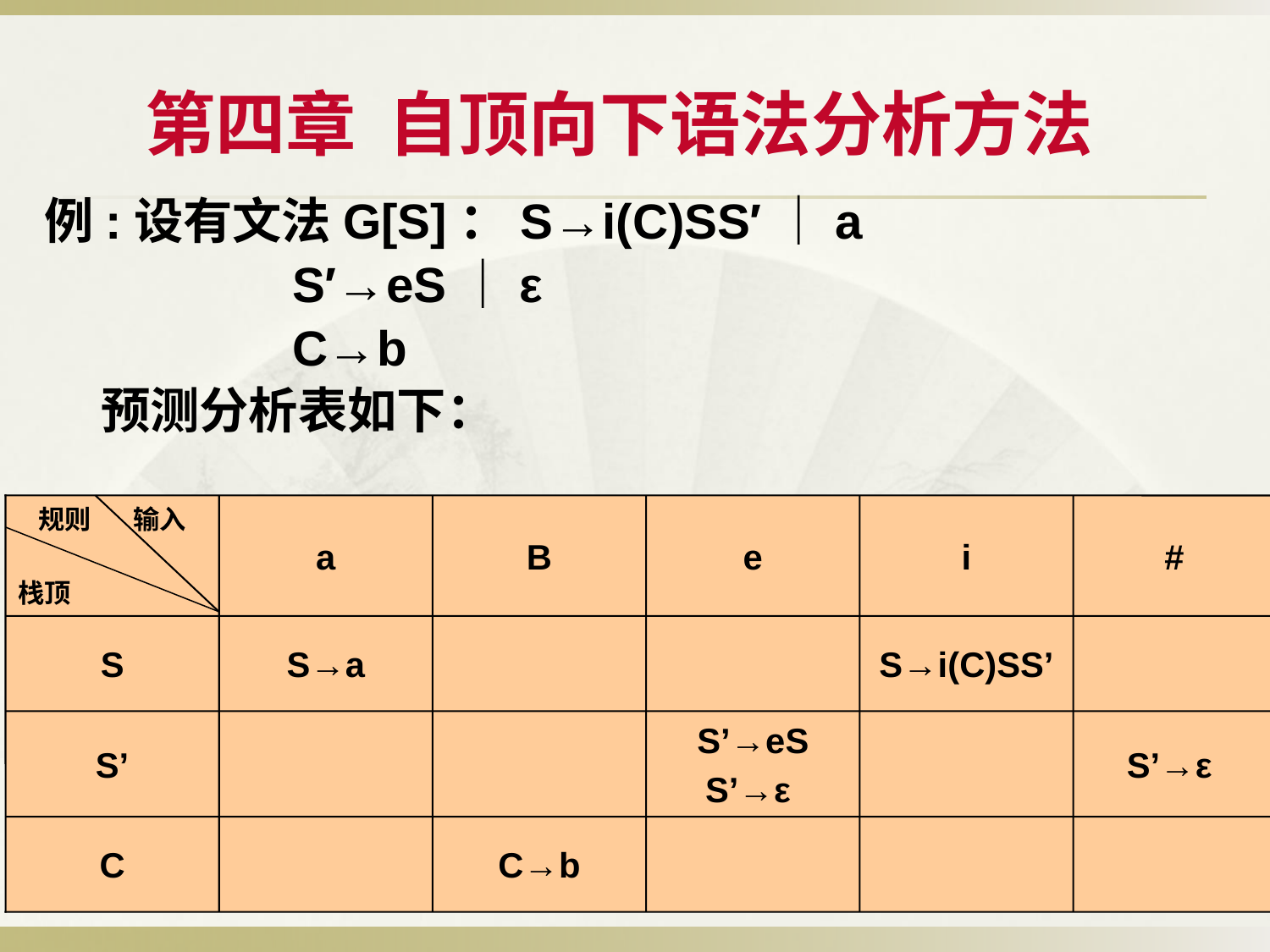

# 第四章  自顶向下语法分析方法
例:设有文法G[S]：S→i(C)SS′｜a
                  S′→eS｜ε
                  C→b
    预测分析表如下：
规则       输入

栈顶

a

B

e

i

#

S

S→a

S→i(C)SS’

S’

S’→eS
S’→ε

S’→ε
C

C→b